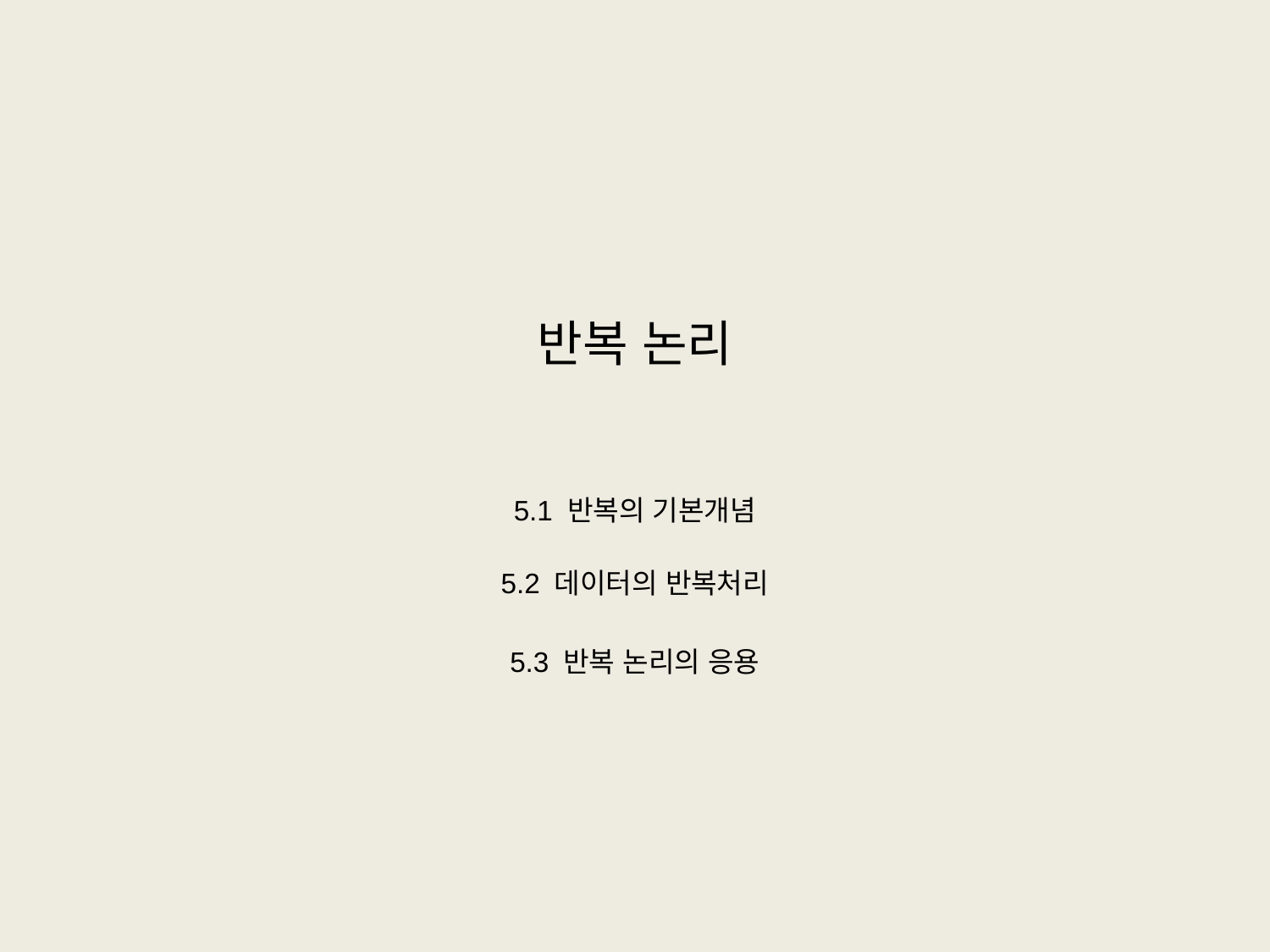

# 반복 논리
5.1 반복의 기본개념
5.2 데이터의 반복처리

5.3 반복 논리의 응용